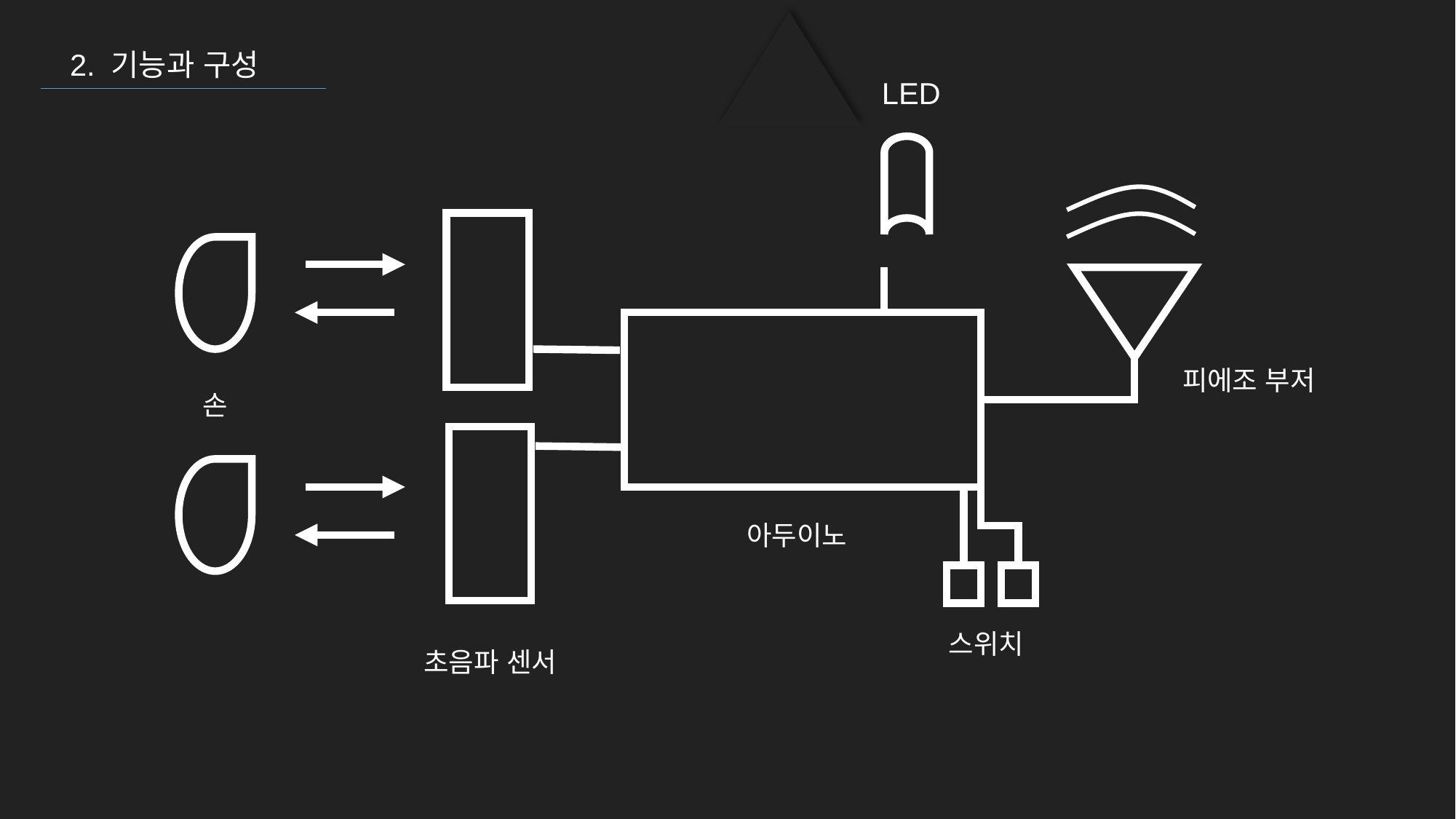

2. 기능과 구성
LED

피에조 부저
손

아두이노

스위치
초음파 센서